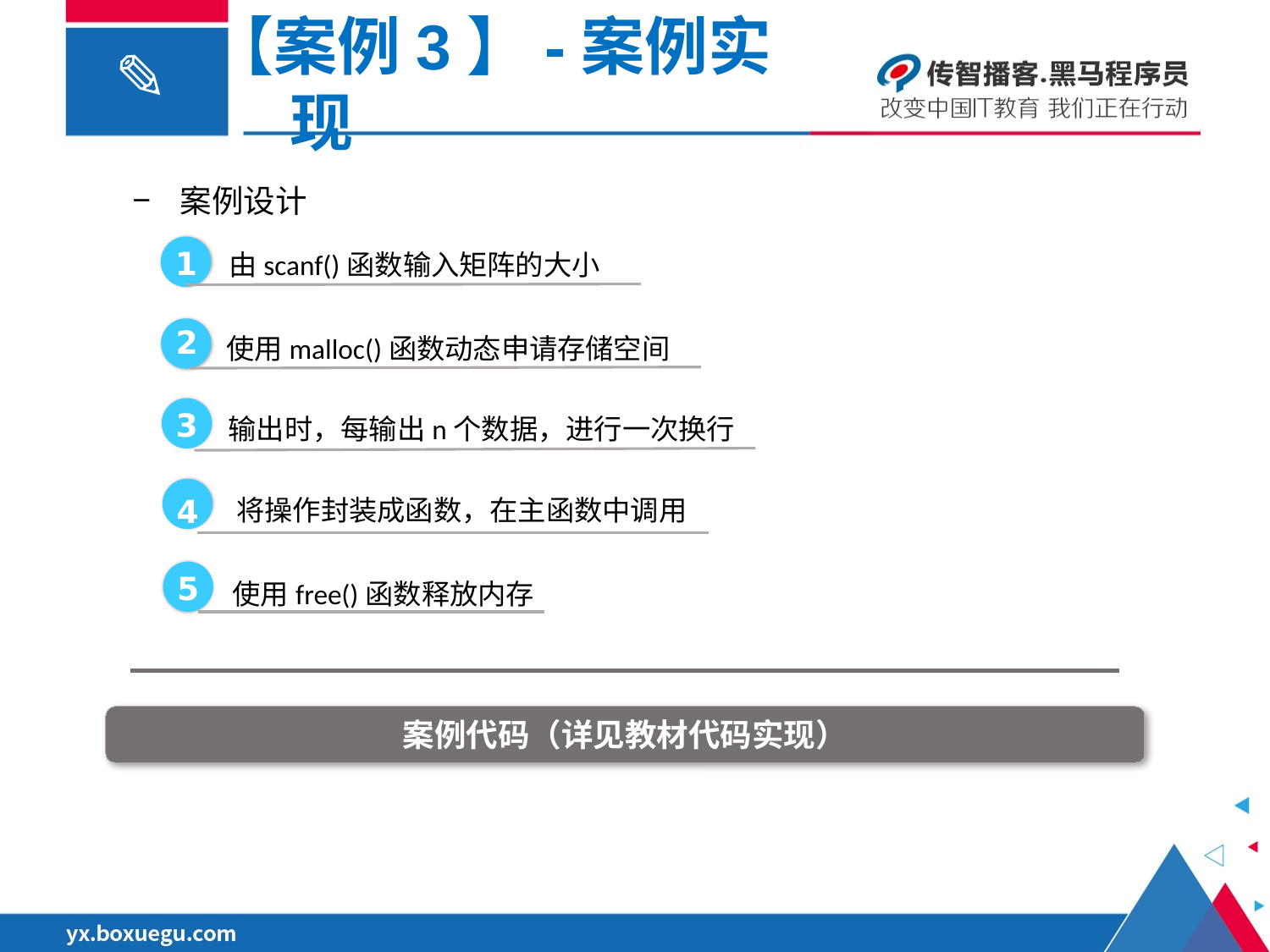

【案例3】-案例实现
案例设计
由scanf()函数输入矩阵的大小

1
使用malloc()函数动态申请存储空间
2

输出时，每输出n个数据，进行一次换行

3
将操作封装成函数，在主函数中调用

4
使用free()函数释放内存

5
案例代码（详见教材代码实现）